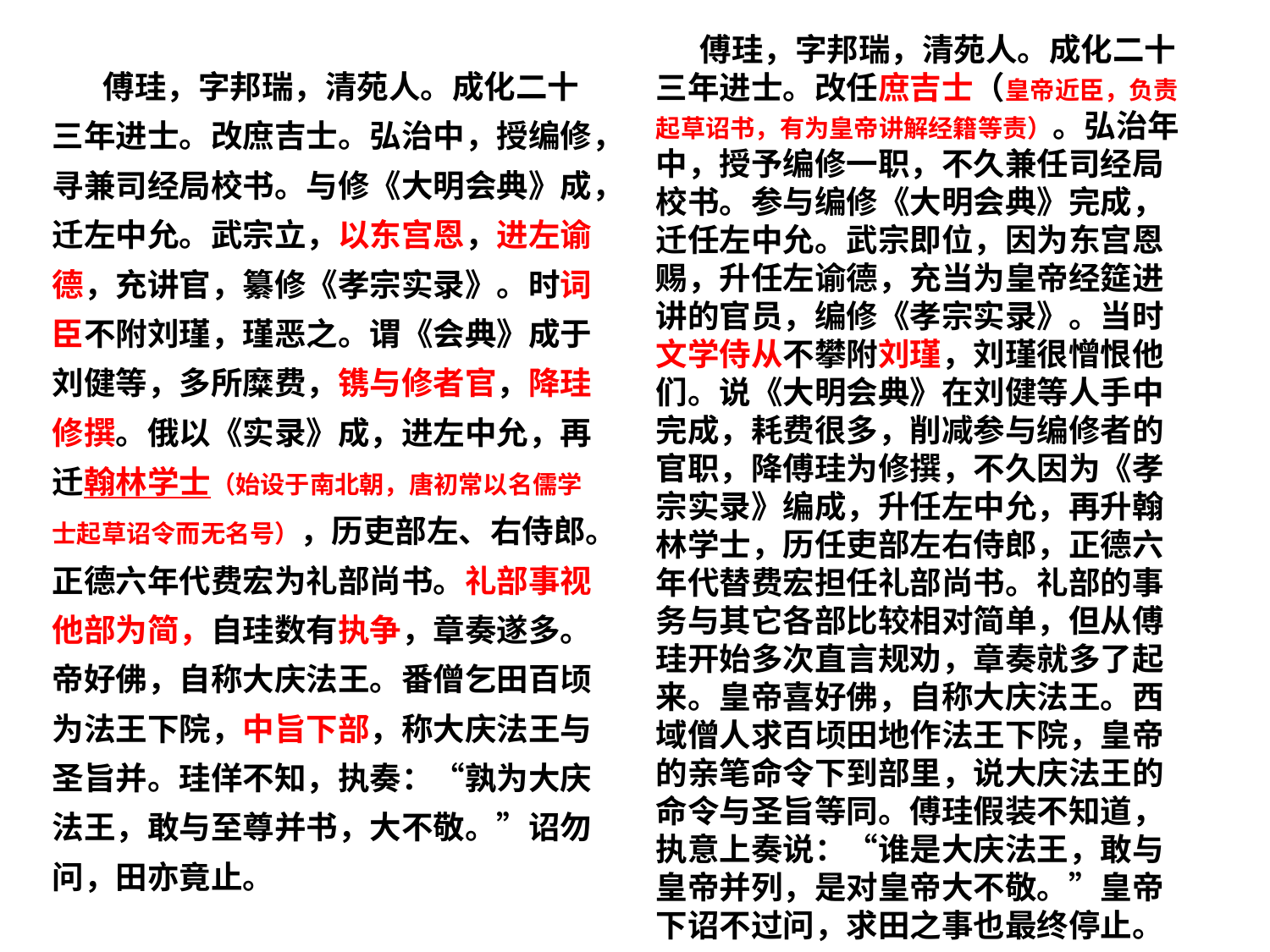

傅珪，字邦瑞，清苑人。成化二十三年进士。改任庶吉士（皇帝近臣，负责起草诏书，有为皇帝讲解经籍等责）。弘治年中，授予编修一职，不久兼任司经局校书。参与编修《大明会典》完成，迁任左中允。武宗即位，因为东宫恩赐，升任左谕德，充当为皇帝经筵进讲的官员，编修《孝宗实录》。当时文学侍从不攀附刘瑾，刘瑾很憎恨他们。说《大明会典》在刘健等人手中完成，耗费很多，削减参与编修者的官职，降傅珪为修撰，不久因为《孝宗实录》编成，升任左中允，再升翰林学士，历任吏部左右侍郎，正德六年代替费宏担任礼部尚书。礼部的事务与其它各部比较相对简单，但从傅珪开始多次直言规劝，章奏就多了起来。皇帝喜好佛，自称大庆法王。西域僧人求百顷田地作法王下院，皇帝的亲笔命令下到部里，说大庆法王的命令与圣旨等同。傅珪假装不知道，执意上奏说：“谁是大庆法王，敢与皇帝并列，是对皇帝大不敬。”皇帝下诏不过问，求田之事也最终停止。
      傅珪，字邦瑞，清苑人。成化二十三年进士。改庶吉士。弘治中，授编修，寻兼司经局校书。与修《大明会典》成，迁左中允。武宗立，以东宫恩，进左谕德，充讲官，纂修《孝宗实录》。时词臣不附刘瑾，瑾恶之。谓《会典》成于刘健等，多所糜费，镌与修者官，降珪修撰。俄以《实录》成，进左中允，再迁翰林学士（始设于南北朝，唐初常以名儒学士起草诏令而无名号），历吏部左、右侍郎。正德六年代费宏为礼部尚书。礼部事视他部为简，自珪数有执争，章奏遂多。帝好佛，自称大庆法王。番僧乞田百顷为法王下院，中旨下部，称大庆法王与圣旨并。珪佯不知，执奏：“孰为大庆法王，敢与至尊并书，大不敬。”诏勿问，田亦竟止。